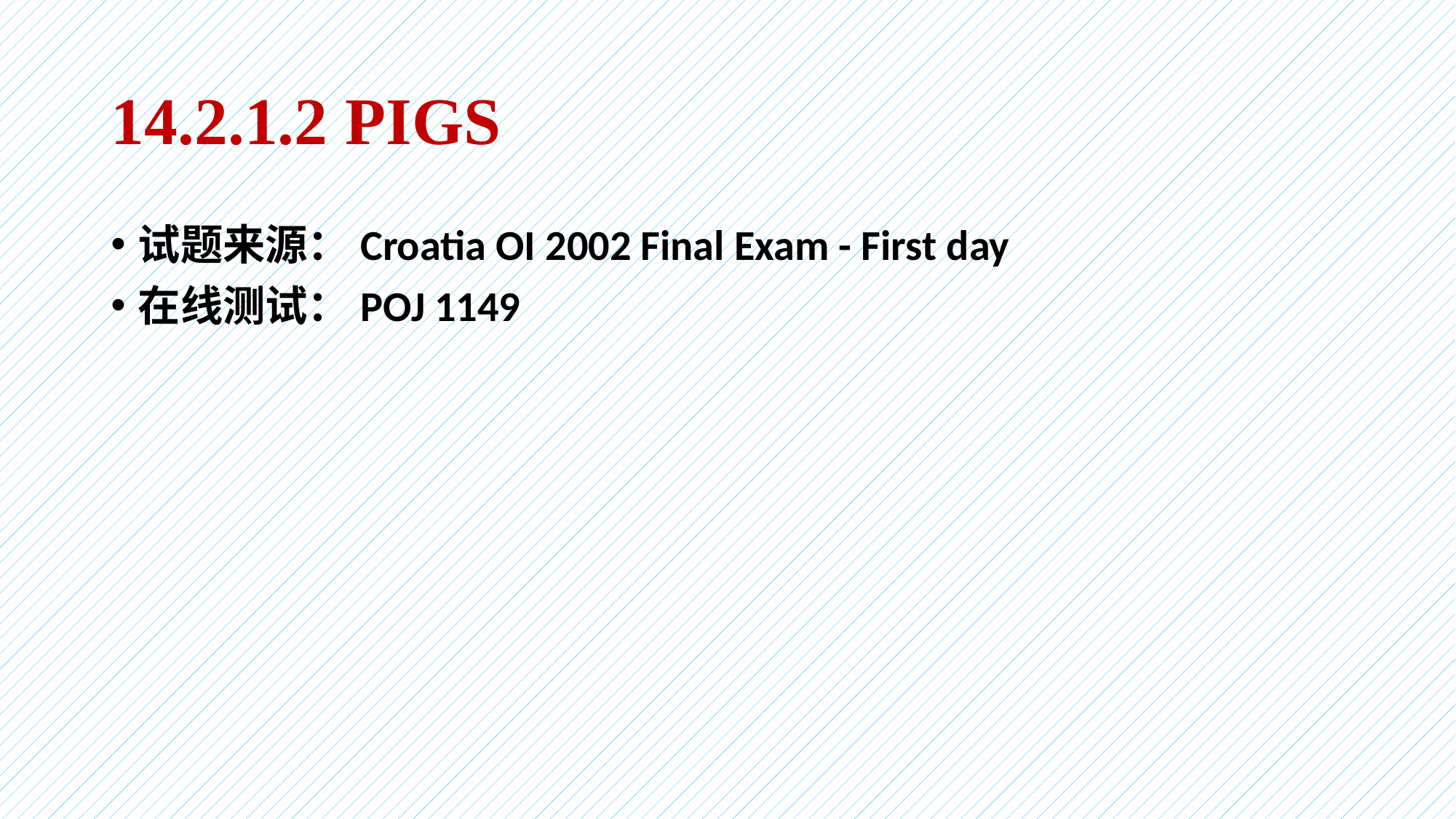

# 14.2.1.2 PIGS
试题来源：Croatia OI 2002 Final Exam - First day
在线测试：POJ 1149